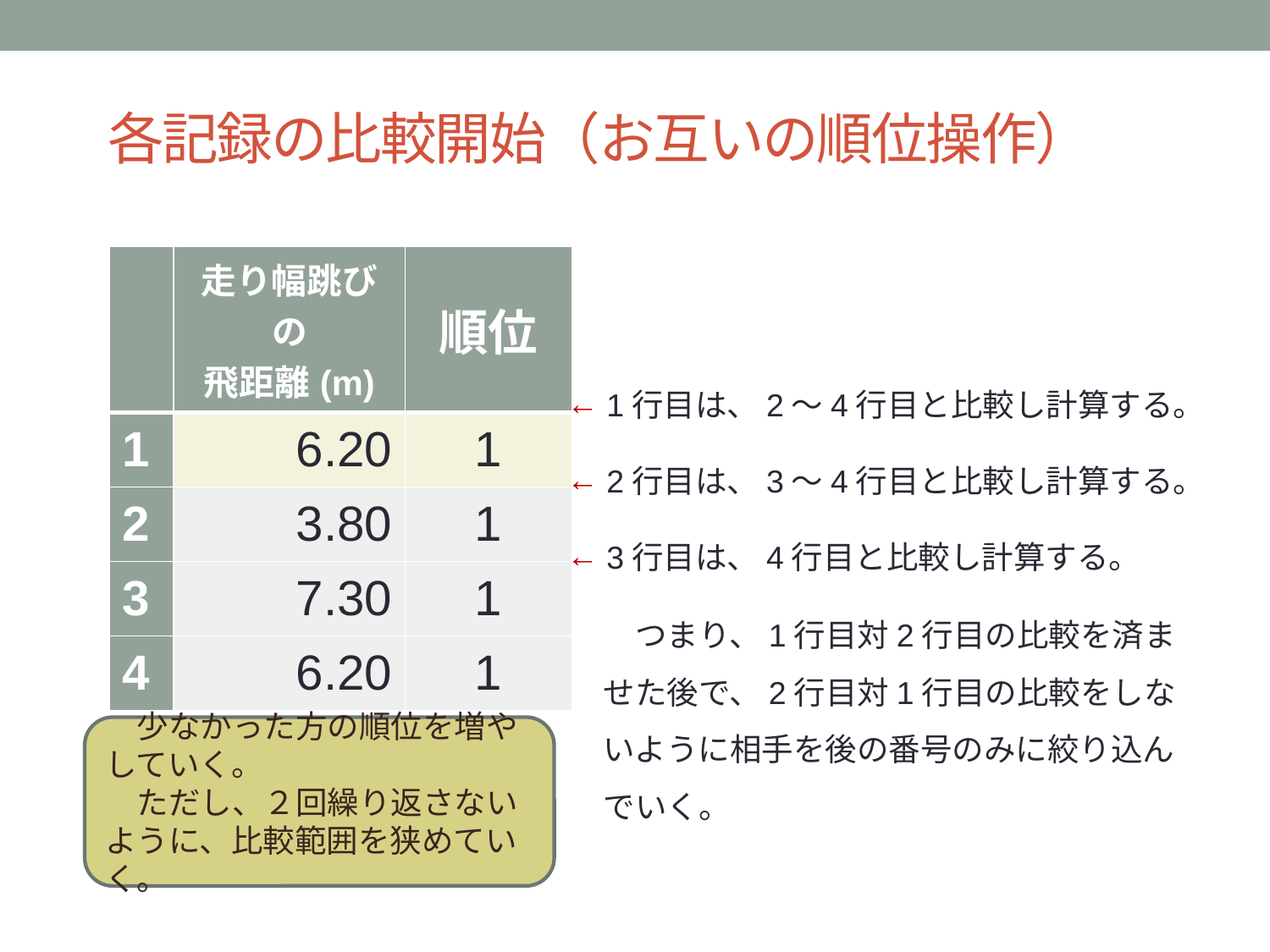

# 各記録の比較開始（お互いの順位操作）
|  | 走り幅跳びの 飛距離(m) | 順位 |
| --- | --- | --- |
| 1 | 6.20 | 1 |
| 2 | 3.80 | 1 |
| 3 | 7.30 | 1 |
| 4 | 6.20 | 1 |
1行目は、2～4行目と比較し計算する。
2行目は、3～4行目と比較し計算する。
3行目は、4行目と比較し計算する。
　つまり、1行目対2行目の比較を済ませた後で、2行目対1行目の比較をしないように相手を後の番号のみに絞り込んでいく。

　少なかった方の順位を増やしていく。
　ただし、２回繰り返さないように、比較範囲を狭めていく。